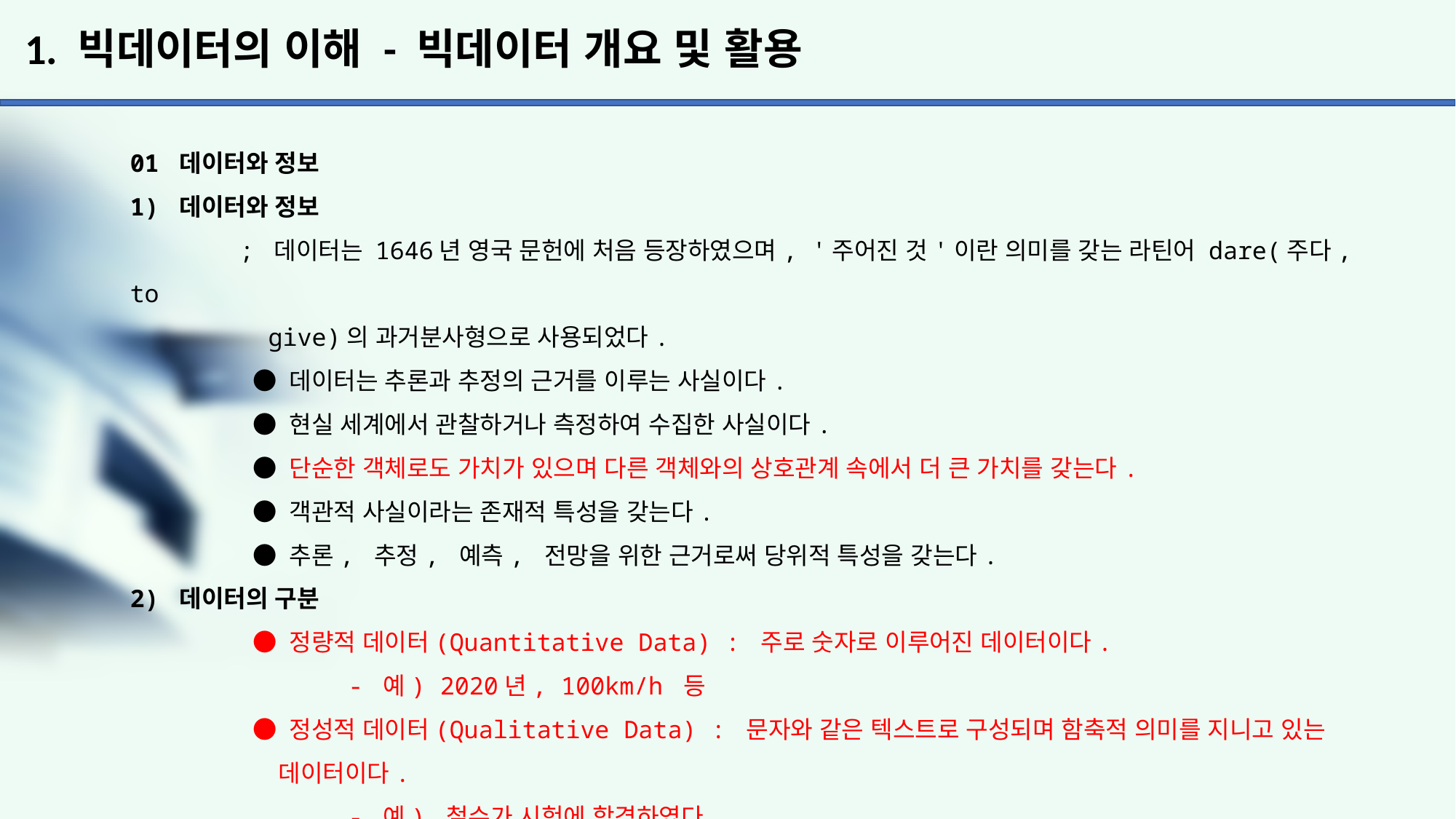

# 1. 빅데이터의 이해 - 빅데이터 개요 및 활용
01 데이터와 정보
1) 데이터와 정보
	; 데이터는 1646년 영국 문헌에 처음 등장하였으며, '주어진 것'이란 의미를 갖는 라틴어 dare(주다, to
	  give)의 과거분사형으로 사용되었다.
	  ● 데이터는 추론과 추정의 근거를 이루는 사실이다.
	  ● 현실 세계에서 관찰하거나 측정하여 수집한 사실이다.
	  ● 단순한 객체로도 가치가 있으며 다른 객체와의 상호관계 속에서 더 큰 가치를 갖는다.
	  ● 객관적 사실이라는 존재적 특성을 갖는다.
	  ● 추론, 추정, 예측, 전망을 위한 근거로써 당위적 특성을 갖는다.
2) 데이터의 구분
	  ● 정량적 데이터(Quantitative Data) : 주로 숫자로 이루어진 데이터이다.
		- 예) 2020년, 100km/h 등
	  ● 정성적 데이터(Qualitative Data) : 문자와 같은 텍스트로 구성되며 함축적 의미를 지니고 있는
	     데이터이다.
		- 예) 철수가 시험에 합격하였다.